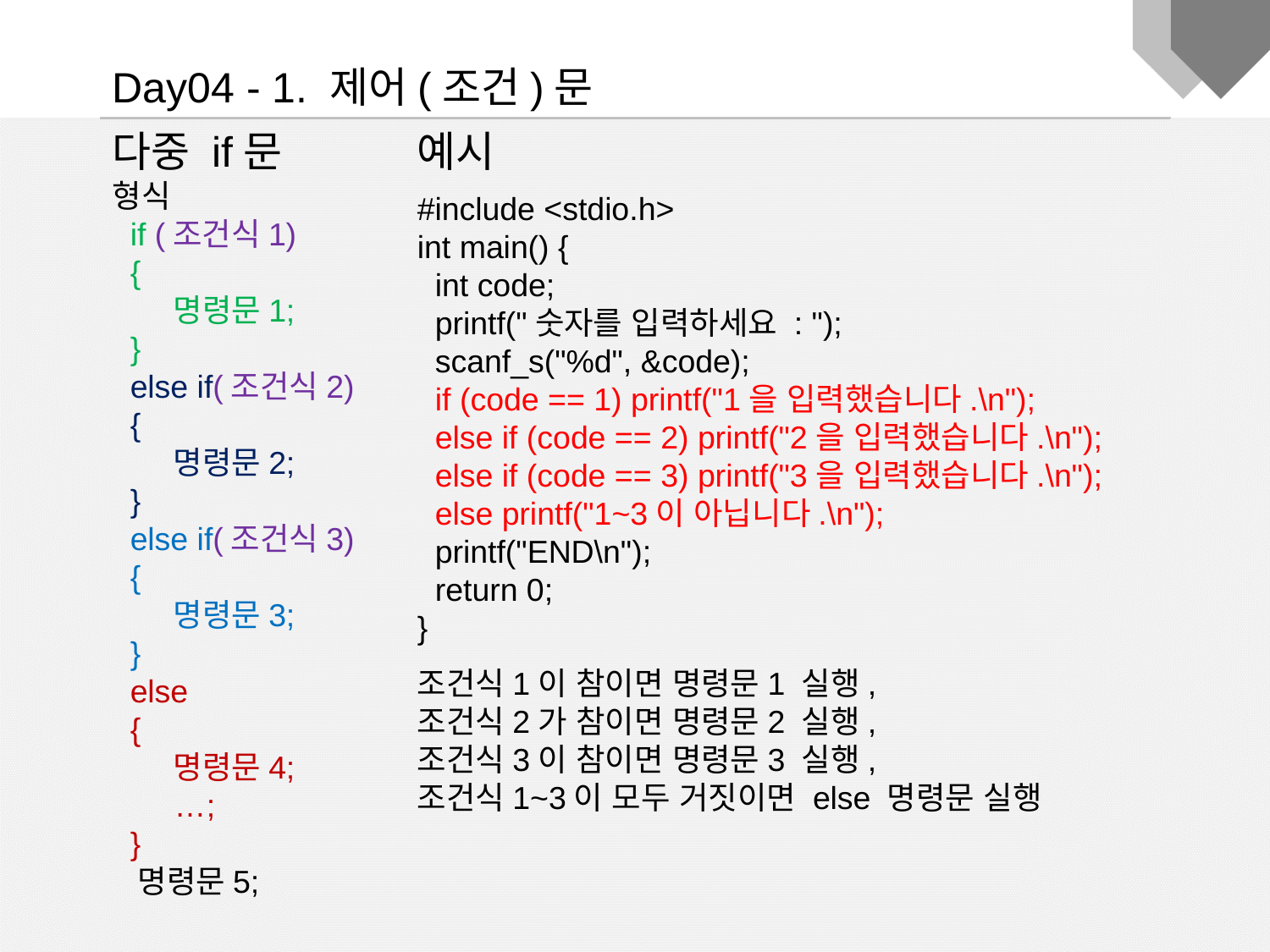

Day04 - 1. 제어(조건)문
다중 if문
형식
  if (조건식1)
  {
      명령문1;
  }
  else if(조건식2)
  {
      명령문2;
  }
  else if(조건식3)
  {
      명령문3;
  }
  else
  {
      명령문4;
       …;
  }
  명령문5;
예시
#include <stdio.h>
int main() {
  int code;
  printf("숫자를 입력하세요 : ");
  scanf_s("%d", &code);
  if (code == 1) printf("1을 입력했습니다.\n");
  else if (code == 2) printf("2을 입력했습니다.\n");
  else if (code == 3) printf("3을 입력했습니다.\n");
  else printf("1~3이 아닙니다.\n");
  printf("END\n");
  return 0;
}
조건식1이 참이면 명령문1 실행,
조건식2가 참이면 명령문2 실행,
조건식3이 참이면 명령문3 실행,
조건식1~3이 모두 거짓이면 else 명령문 실행